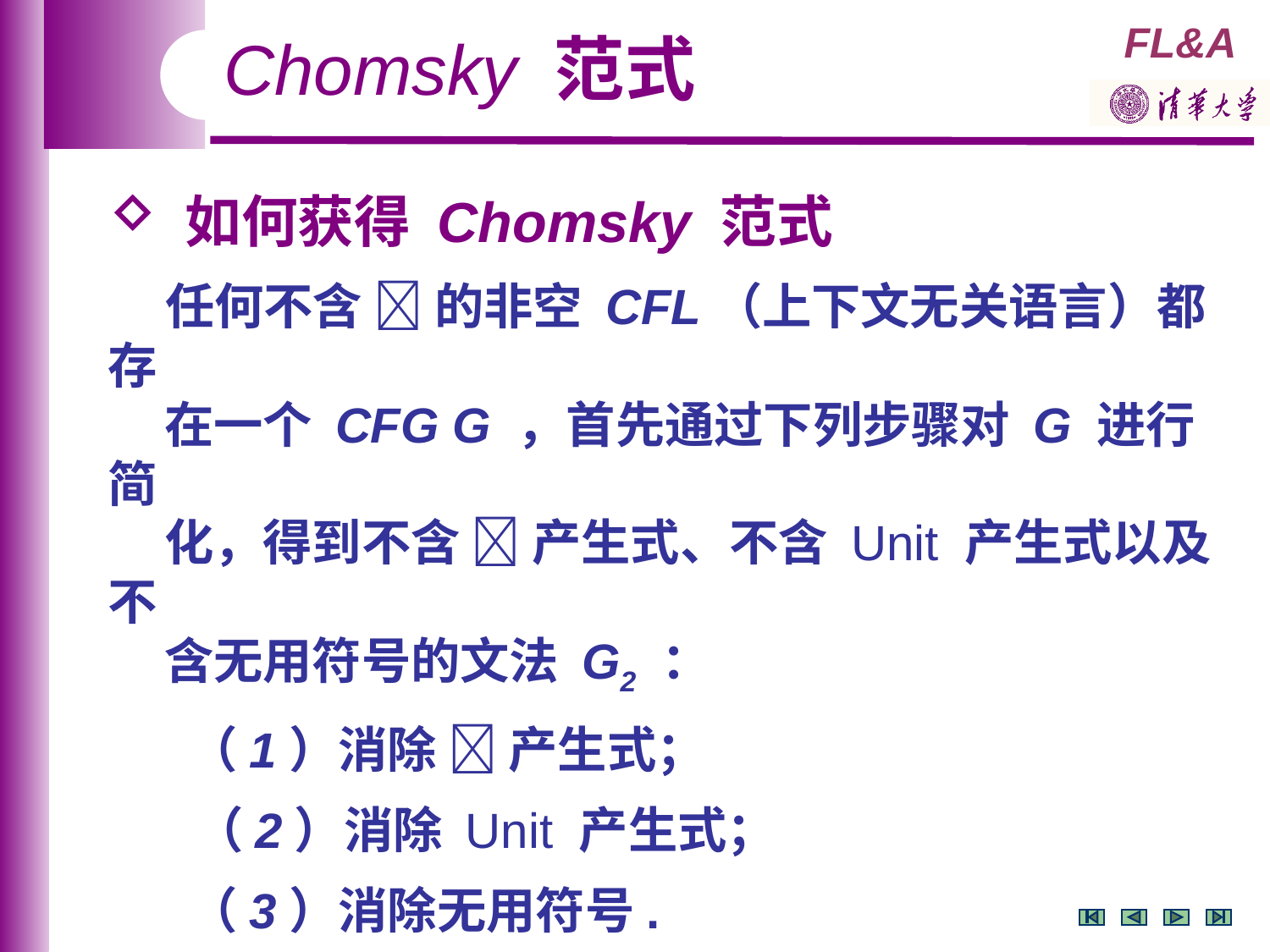

Chomsky 范式
 如何获得 Chomsky 范式

     任何不含 ε 的非空 CFL（上下文无关语言）都存
    在一个 CFG G ，首先通过下列步骤对 G 进行简
    化，得到不含 ε 产生式、不含 Unit 产生式以及不
    含无用符号的文法 G2 ：

         （1）消除 ε 产生式；

        （2）消除 Unit 产生式；

         （3）消除无用符号.

     由前所述，L(G2)= L(G).